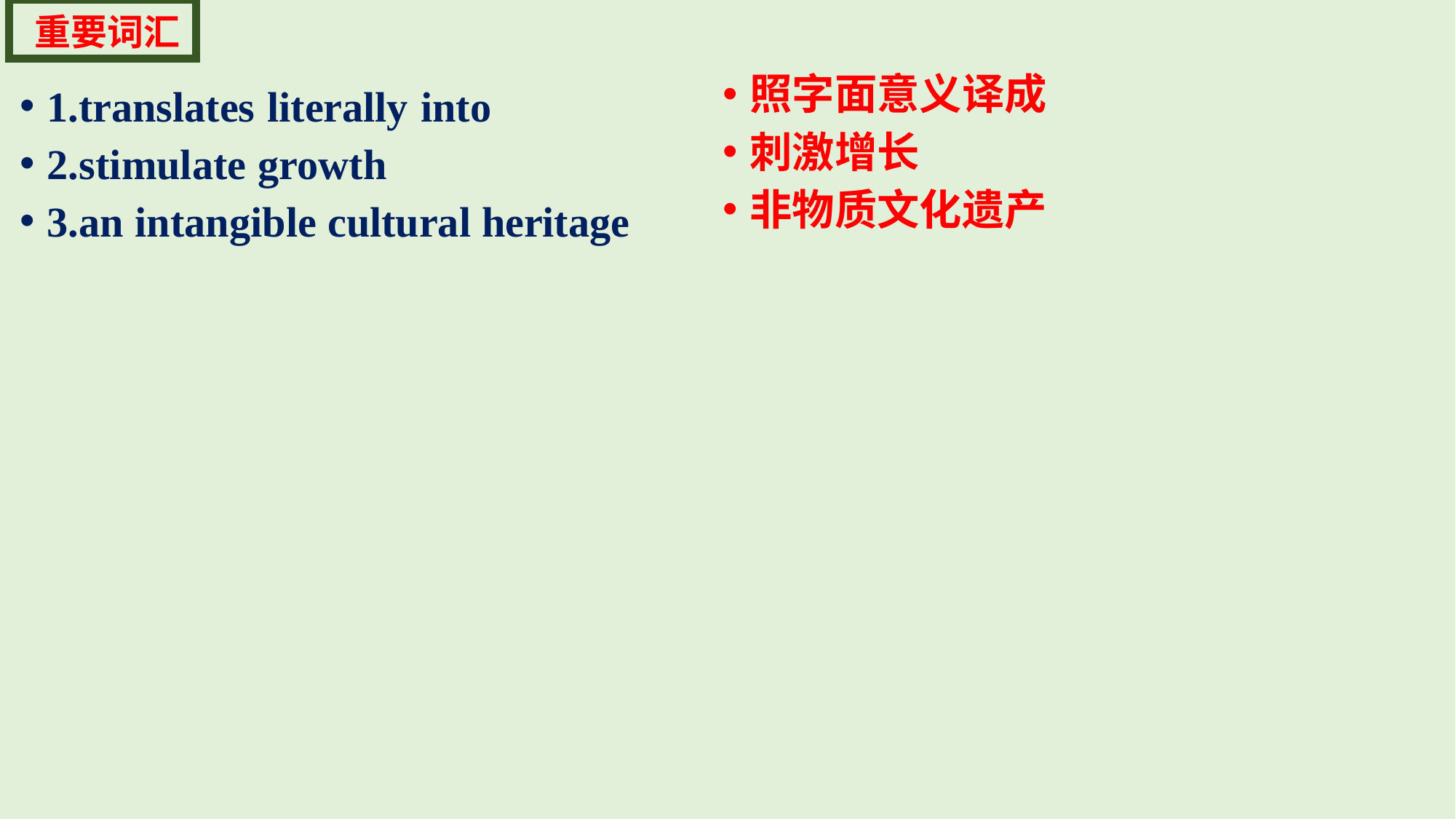

重要词汇
1.translates literally into
2.stimulate growth
3.an intangible cultural heritage

照字面意义译成
刺激增长
非物质文化遗产